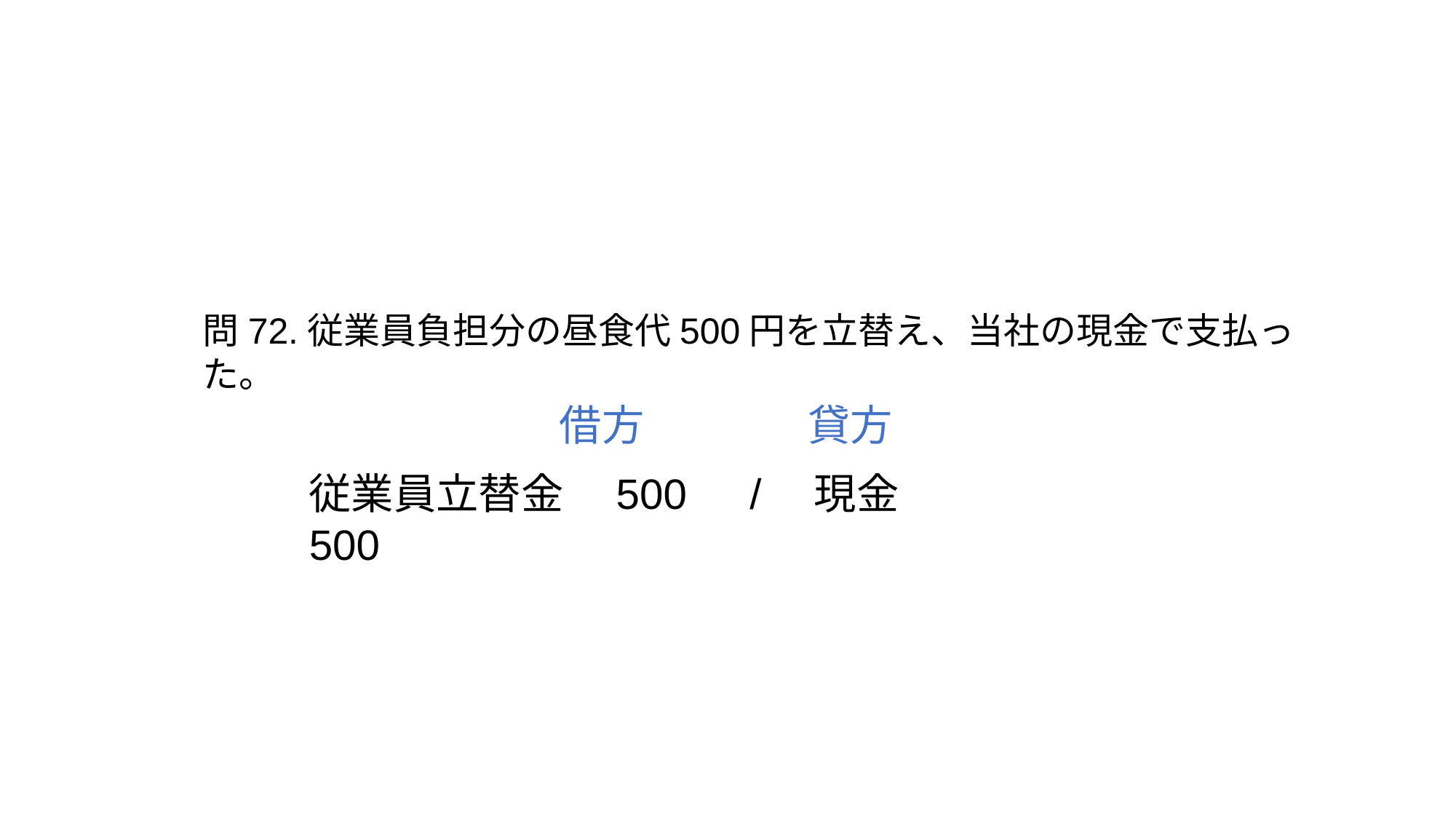

問72.従業員負担分の昼食代500円を立替え、当社の現金で支払った。
借方
貸方
従業員立替金　500　/　現金　500